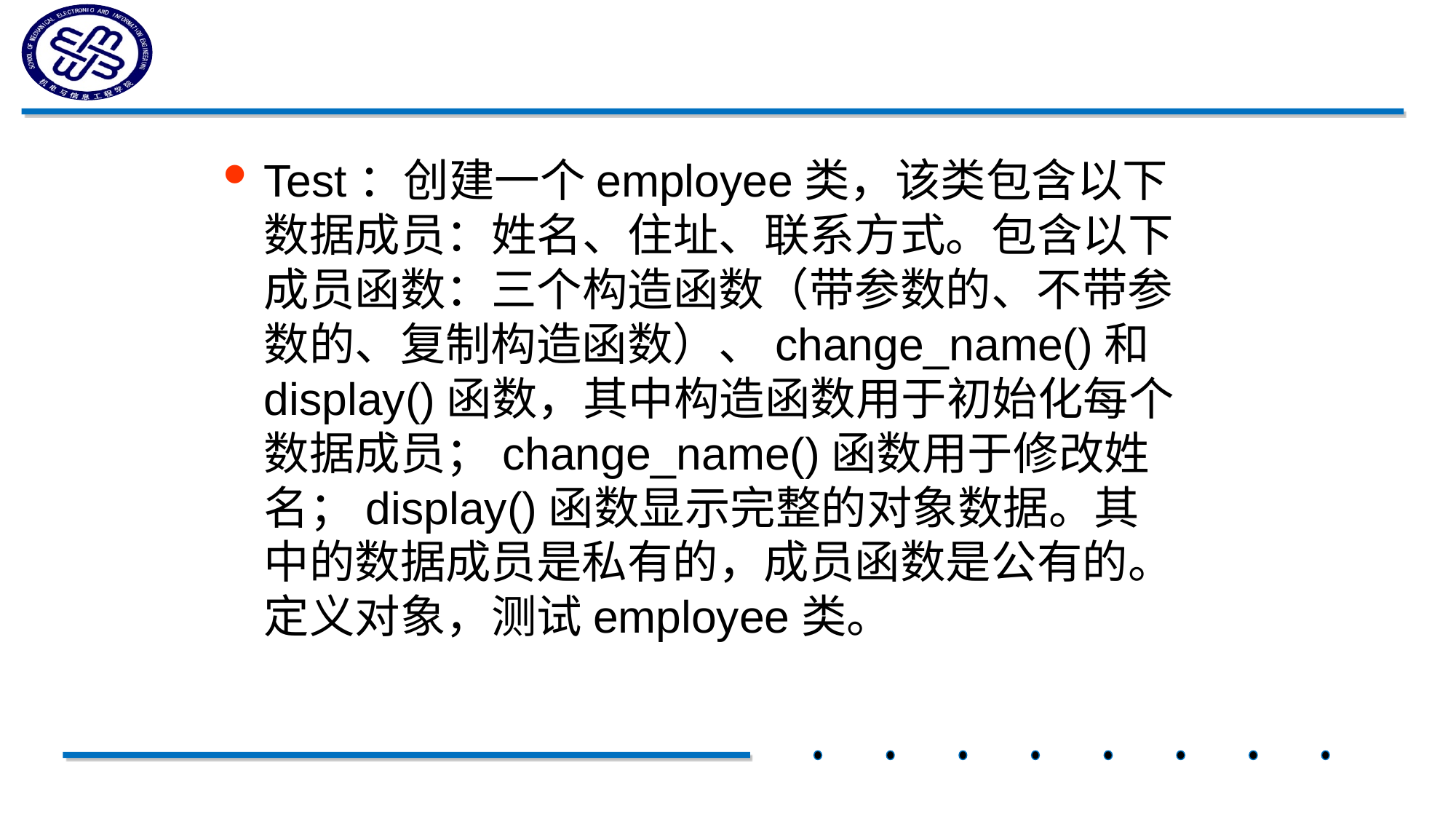

Test：创建一个employee类，该类包含以下数据成员：姓名、住址、联系方式。包含以下成员函数：三个构造函数（带参数的、不带参数的、复制构造函数）、change_name()和display()函数，其中构造函数用于初始化每个数据成员；change_name()函数用于修改姓名；display()函数显示完整的对象数据。其中的数据成员是私有的，成员函数是公有的。定义对象，测试employee类。